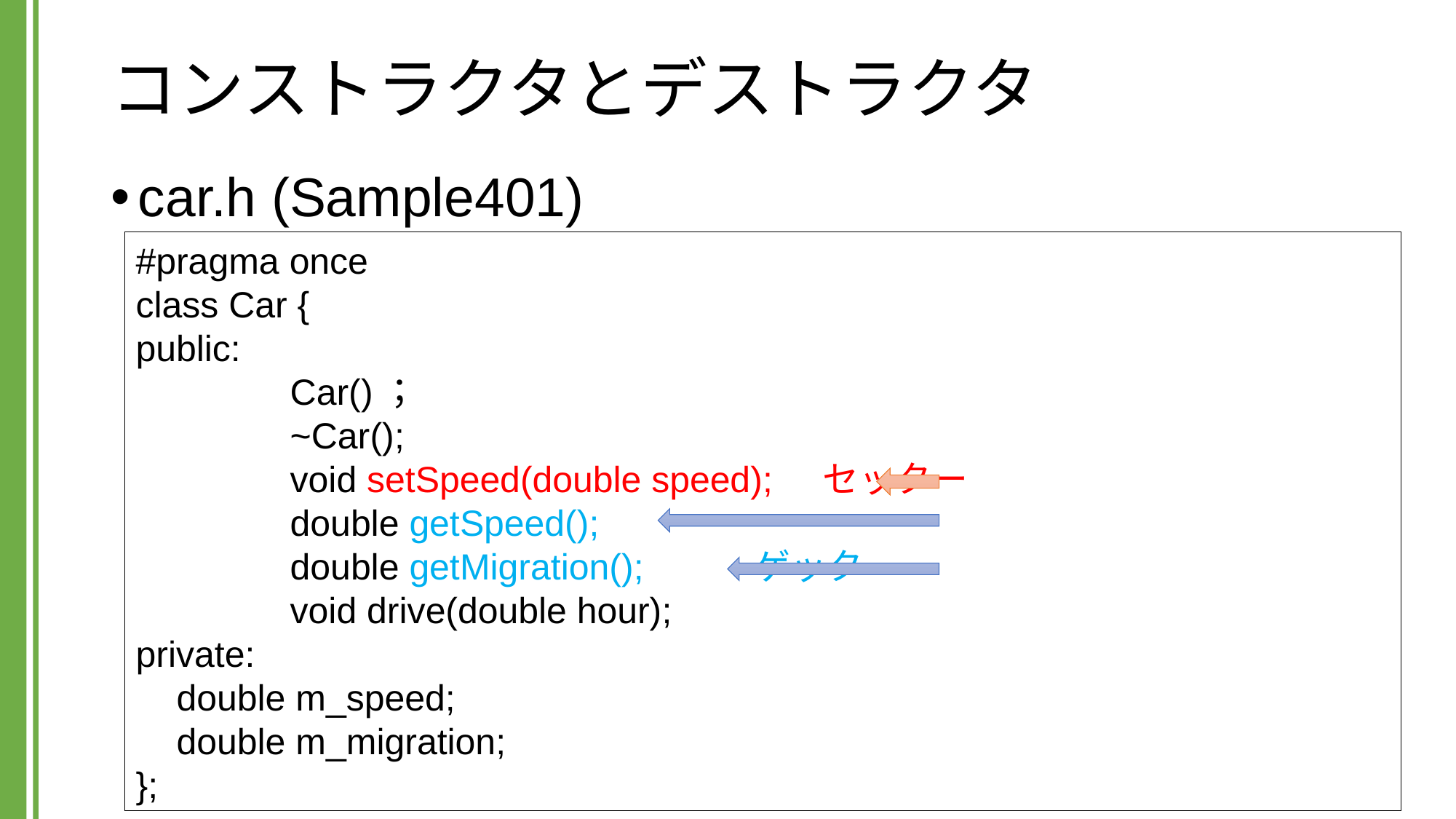

# コンストラクタとデストラクタ
car.h (Sample401)

#pragma once
class Car {
public:
　　　　Car()；
　　　　~Car();
　　　　void setSpeed(double speed);    セッター
　　　　double getSpeed();
　　　　double getMigration();          ゲッター
　　　　void drive(double hour);
private:
    double m_speed;
    double m_migration;
};